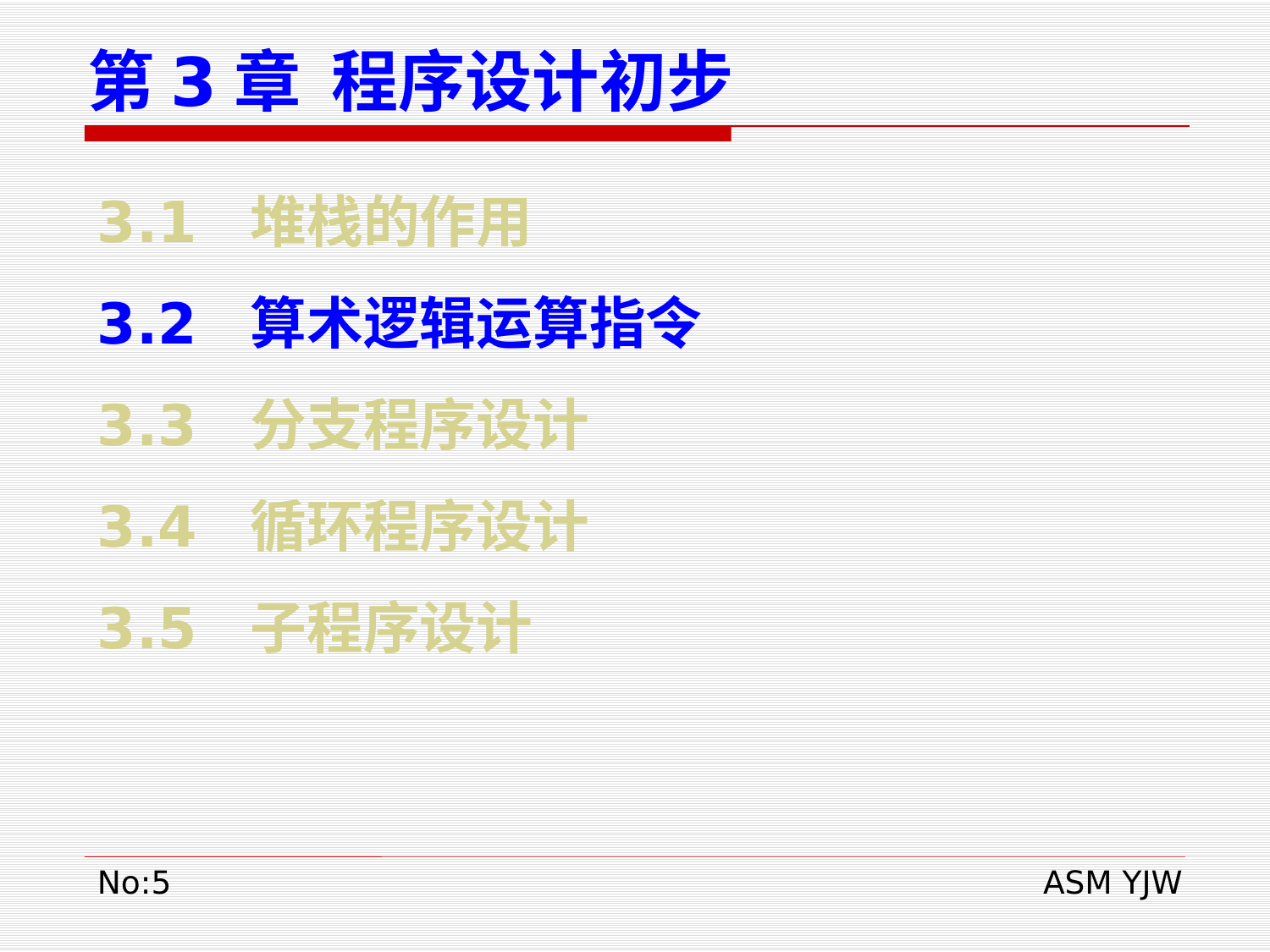

# 第3章  程序设计初步
3.1  堆栈的作用
3.2  算术逻辑运算指令
3.3  分支程序设计
3.4  循环程序设计
3.5  子程序设计

No:5